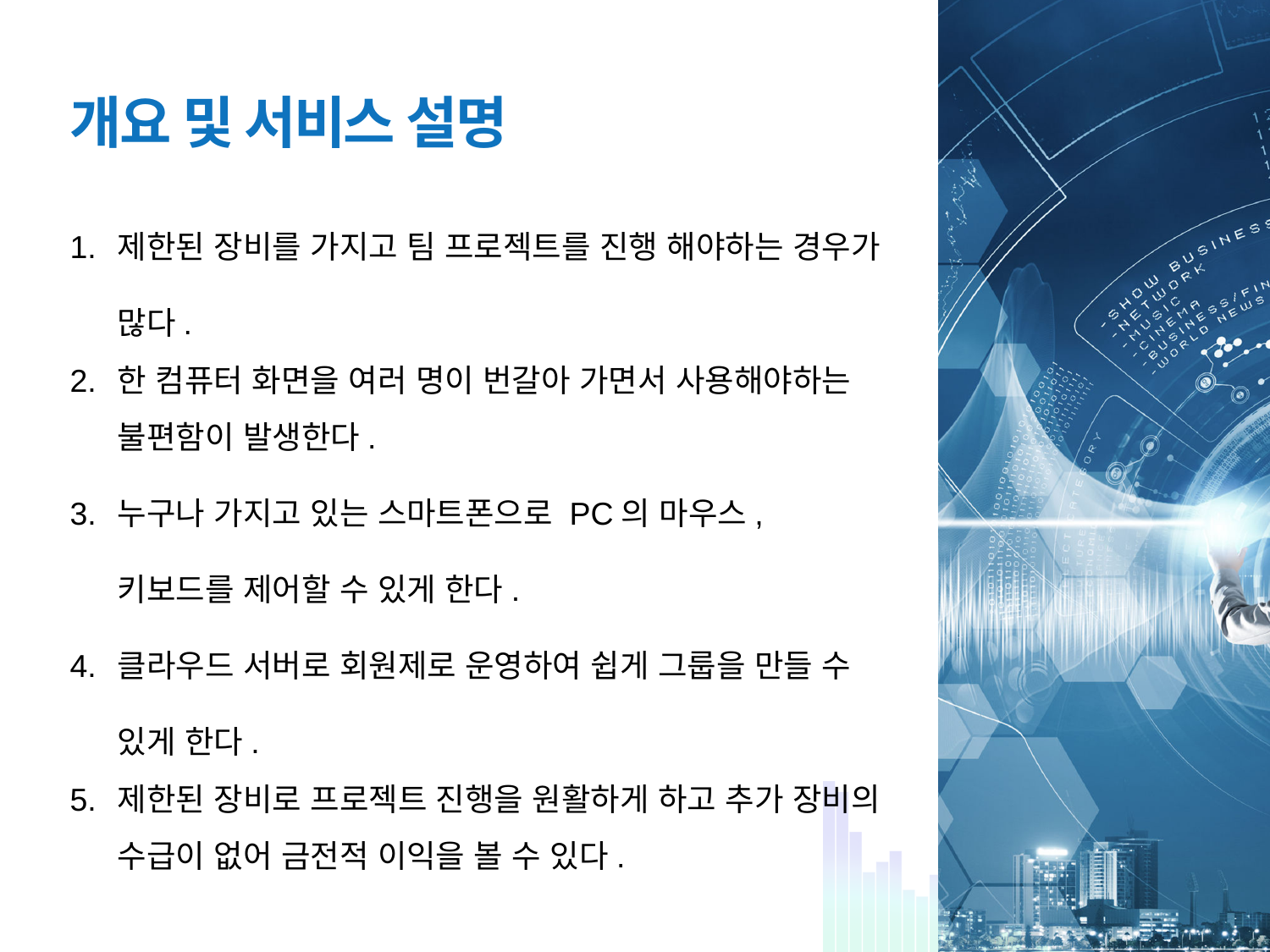

# 개요 및 서비스 설명
제한된 장비를 가지고 팀 프로젝트를 진행 해야하는 경우가 많다.
한 컴퓨터 화면을 여러 명이 번갈아 가면서 사용해야하는 불편함이 발생한다.
누구나 가지고 있는 스마트폰으로 PC의 마우스, 키보드를 제어할 수 있게 한다.
클라우드 서버로 회원제로 운영하여 쉽게 그룹을 만들 수 있게 한다.
제한된 장비로 프로젝트 진행을 원활하게 하고 추가 장비의 수급이 없어 금전적 이익을 볼 수 있다.